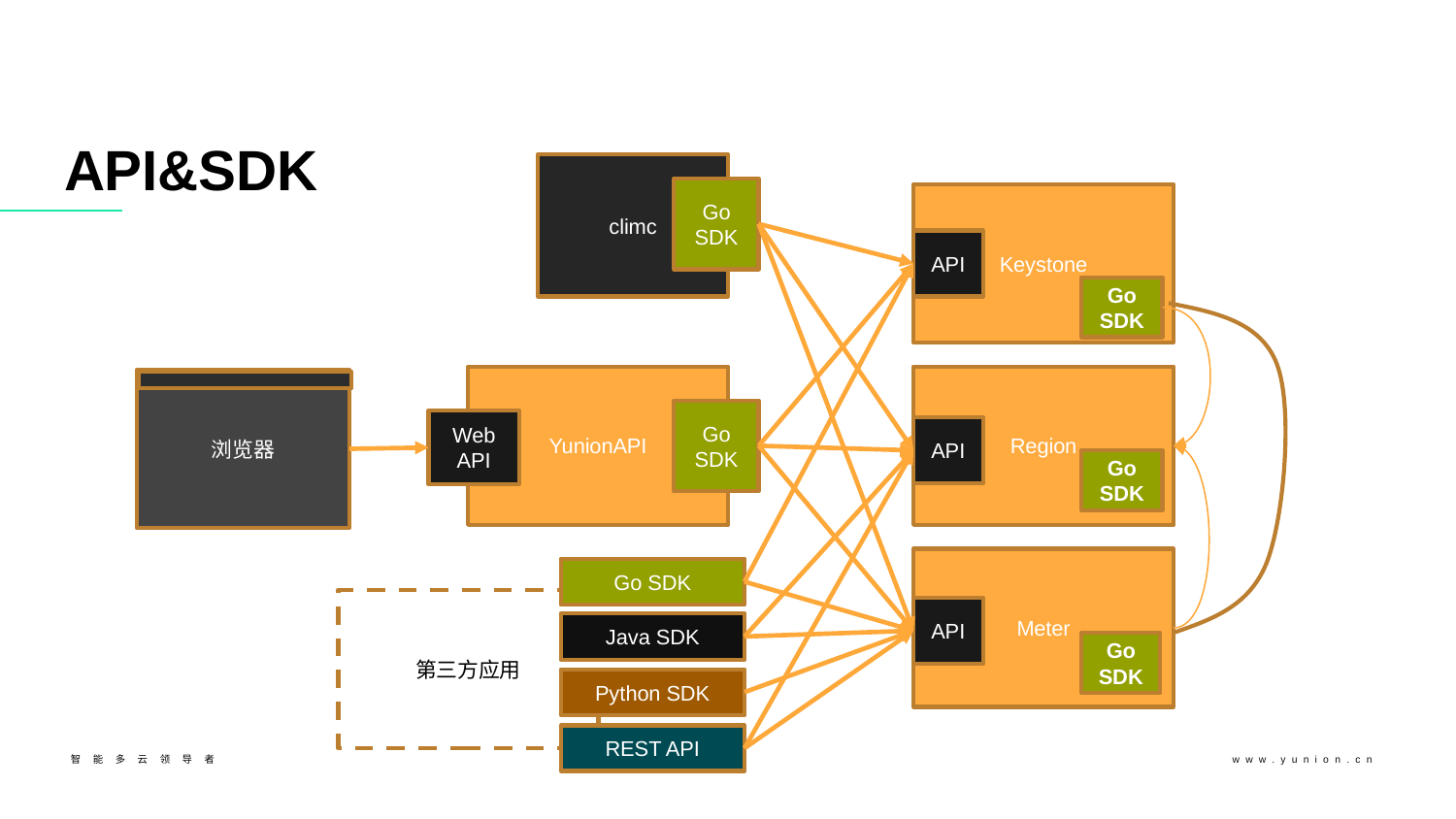

# API&SDK
climc
Go
SDK
Keystone
API
Go
SDK

YunionAPI
Region
浏览器

Go
SDK
Web
API
API
Go
SDK
Meter
Go SDK
第三方应用
API
Java SDK
Go
SDK
Python SDK
REST API